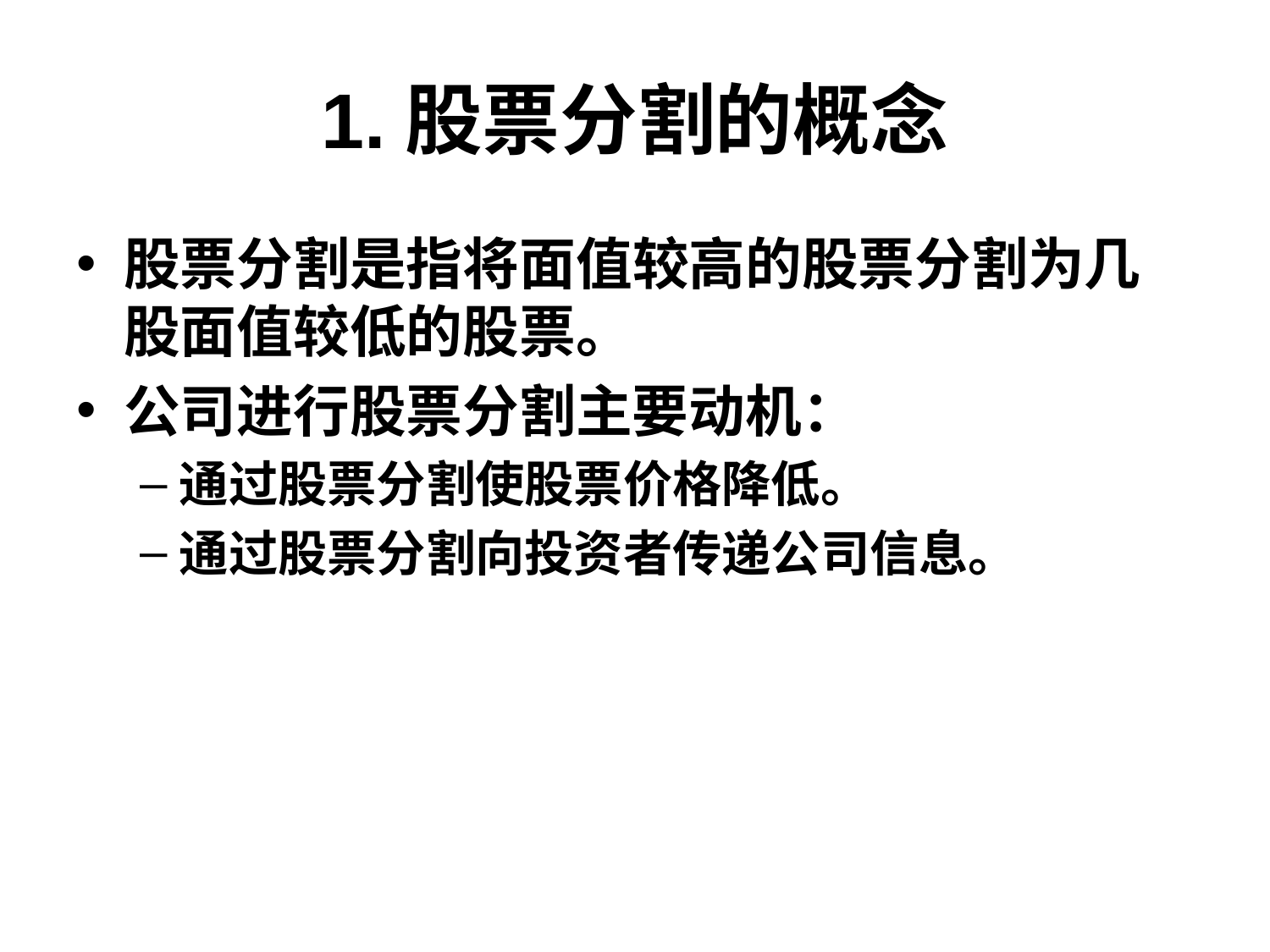

1.股票分割的概念
股票分割是指将面值较高的股票分割为几股面值较低的股票。
公司进行股票分割主要动机：
通过股票分割使股票价格降低。
通过股票分割向投资者传递公司信息。